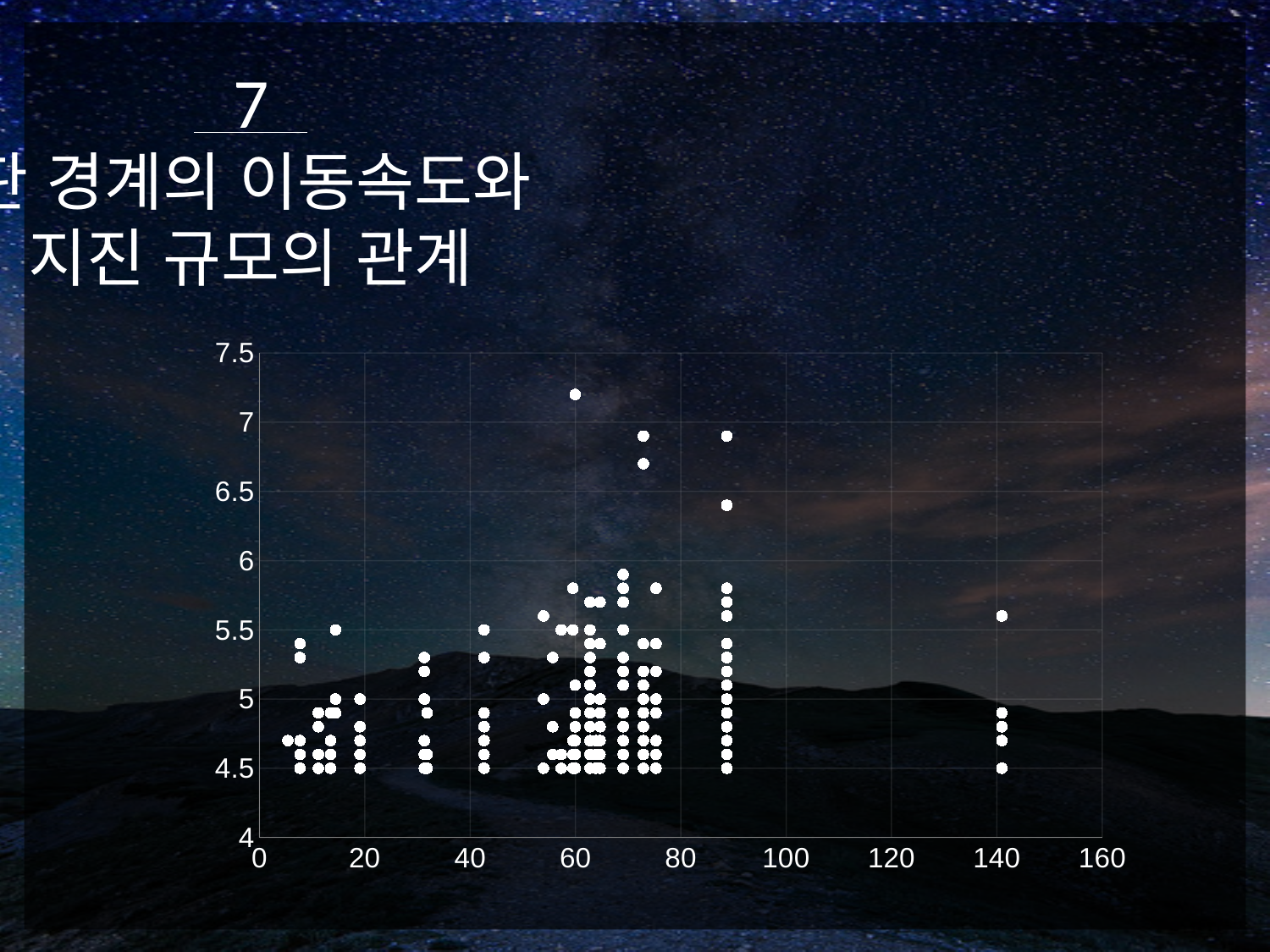

7
판 경계의 이동속도와
지진 규모의 관계

### Chart

| Category |  |
|---|---|